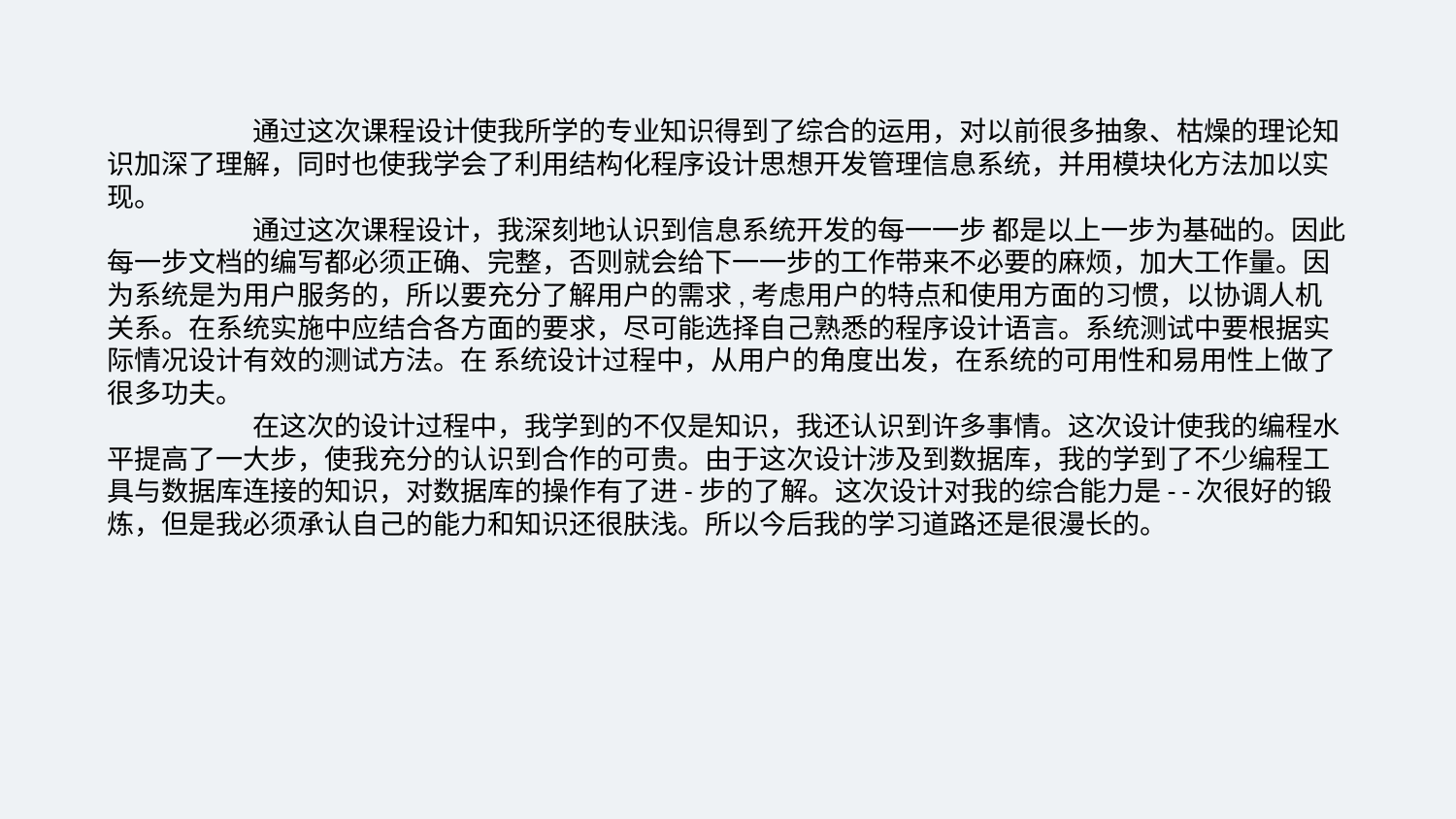

通过这次课程设计使我所学的专业知识得到了综合的运用，对以前很多抽象、枯燥的理论知识加深了理解，同时也使我学会了利用结构化程序设计思想开发管理信息系统，并用模块化方法加以实现。
	通过这次课程设计，我深刻地认识到信息系统开发的每一一步 都是以上一步为基础的。因此每一步文档的编写都必须正确、完整，否则就会给下一一步的工作带来不必要的麻烦，加大工作量。因为系统是为用户服务的，所以要充分了解用户的需求,考虑用户的特点和使用方面的习惯，以协调人机关系。在系统实施中应结合各方面的要求，尽可能选择自己熟悉的程序设计语言。系统测试中要根据实际情况设计有效的测试方法。在 系统设计过程中，从用户的角度出发，在系统的可用性和易用性上做了很多功夫。
	在这次的设计过程中，我学到的不仅是知识，我还认识到许多事情。这次设计使我的编程水平提高了一大步，使我充分的认识到合作的可贵。由于这次设计涉及到数据库，我的学到了不少编程工具与数据库连接的知识，对数据库的操作有了进-步的了解。这次设计对我的综合能力是- -次很好的锻炼，但是我必须承认自己的能力和知识还很肤浅。所以今后我的学习道路还是很漫长的。